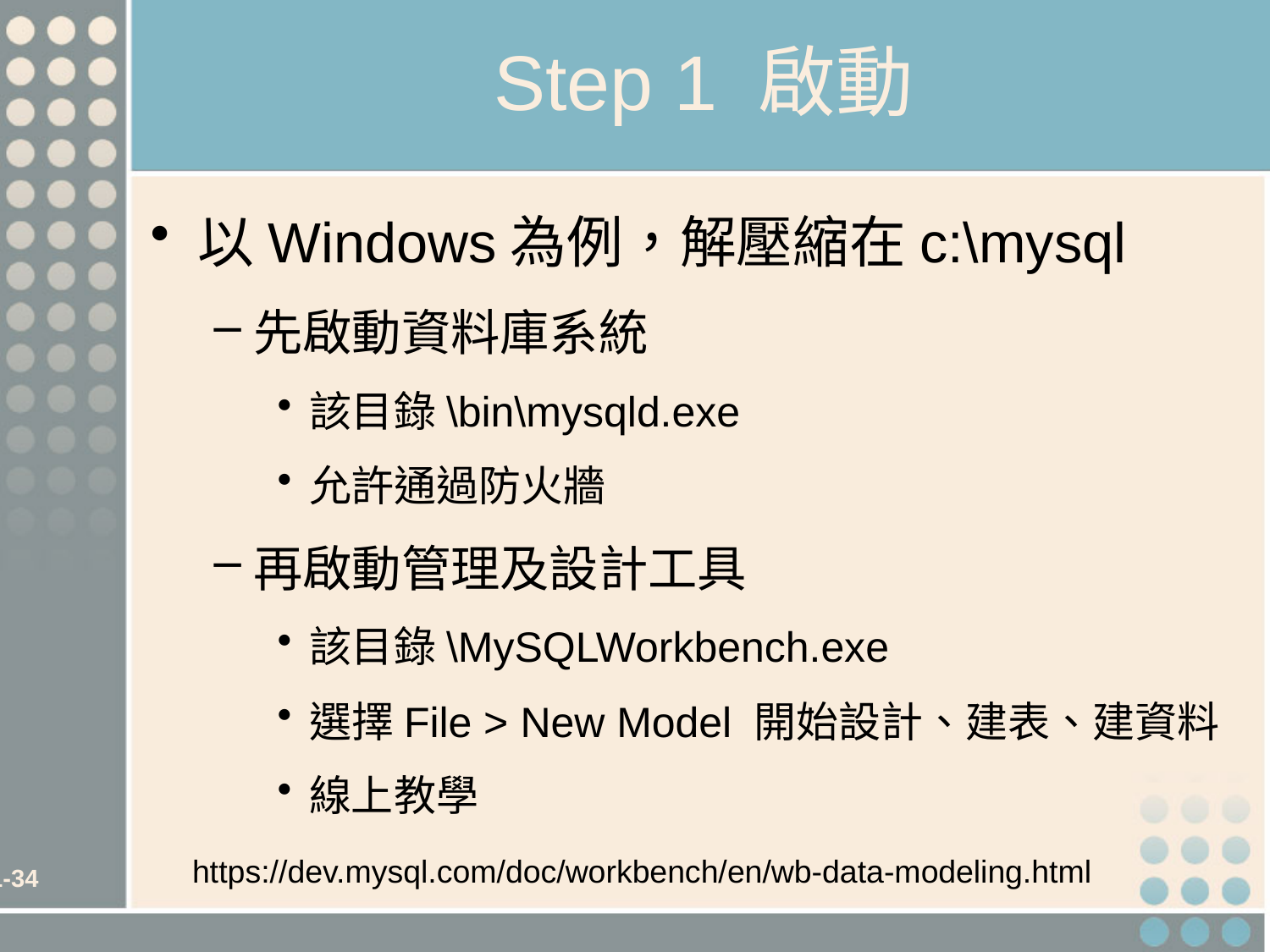

# Step 1 啟動
以Windows為例，解壓縮在c:\mysql
先啟動資料庫系統
該目錄\bin\mysqld.exe
允許通過防火牆
再啟動管理及設計工具
該目錄\MySQLWorkbench.exe
選擇File > New Model 開始設計、建表、建資料
線上教學

https://dev.mysql.com/doc/workbench/en/wb-data-modeling.html